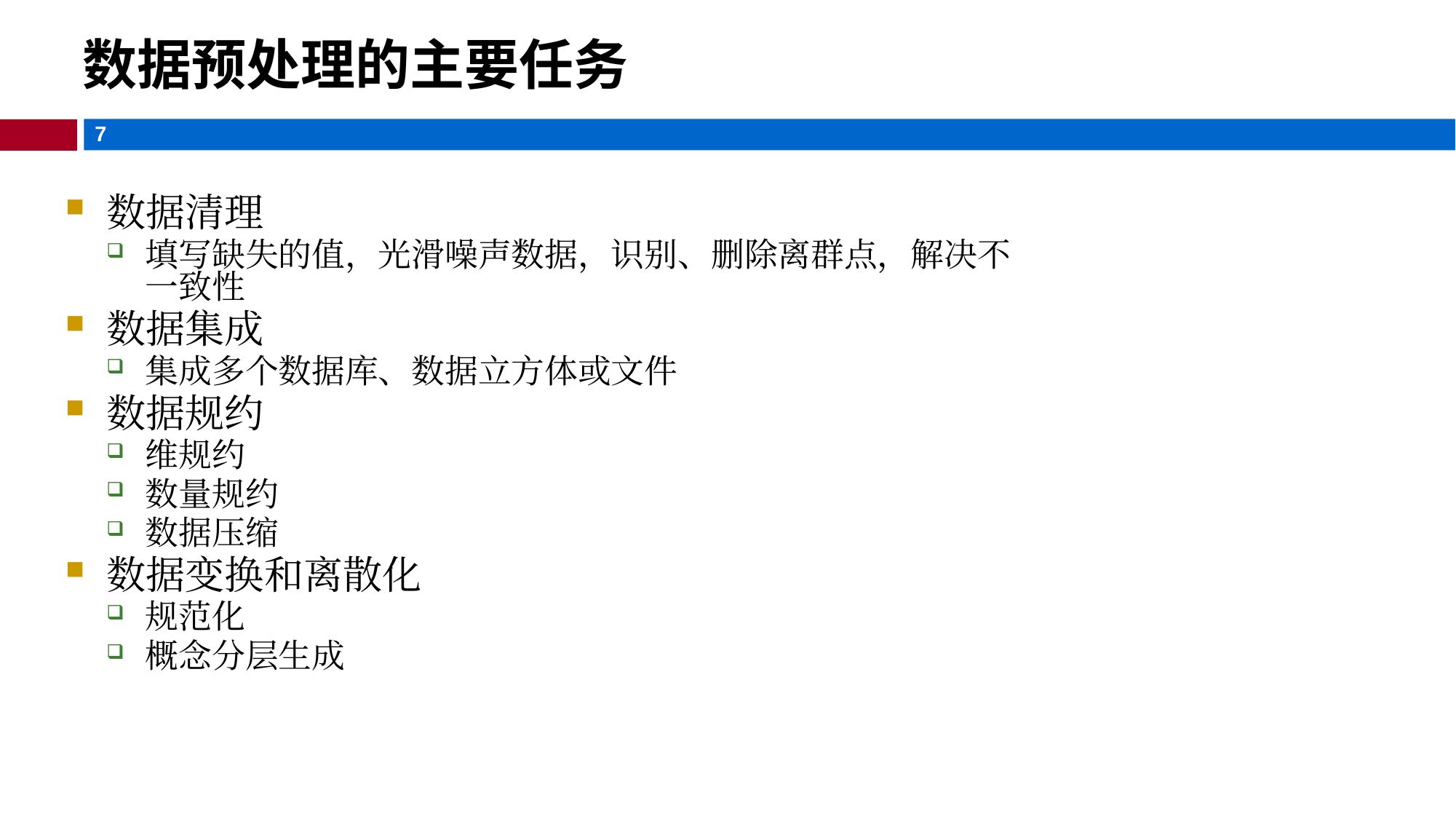

数据预处理的主要任务
数据清理
填写缺失的值，光滑噪声数据，识别、删除离群点，解决不一致性
数据集成
集成多个数据库、数据立方体或文件
数据规约
维规约
数量规约
数据压缩
数据变换和离散化
规范化
概念分层生成